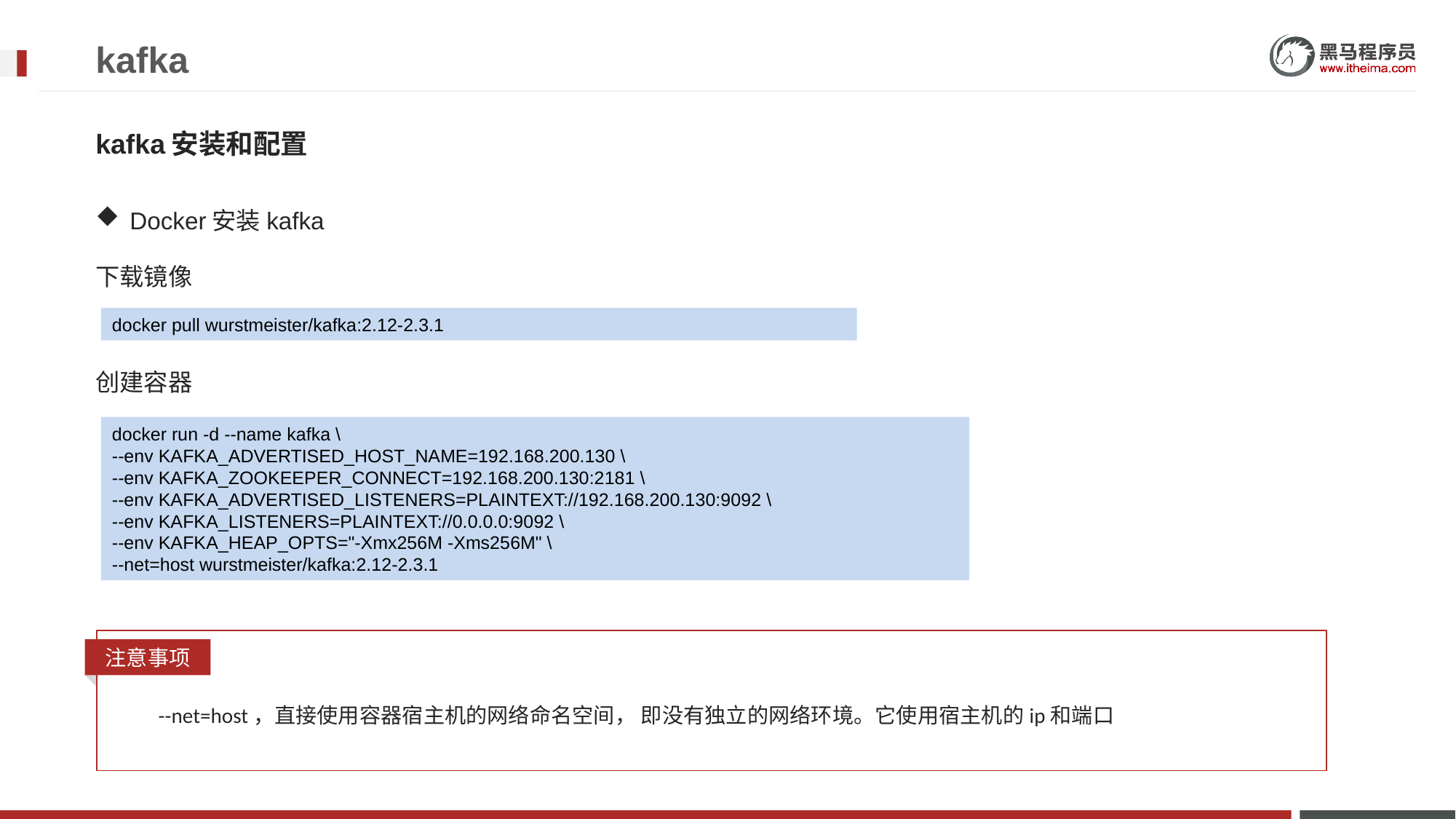

# kafka
kafka安装和配置
Docker安装kafka
下载镜像
docker pull wurstmeister/kafka:2.12-2.3.1
创建容器
docker run -d --name kafka \
--env KAFKA_ADVERTISED_HOST_NAME=192.168.200.130 \
--env KAFKA_ZOOKEEPER_CONNECT=192.168.200.130:2181 \
--env KAFKA_ADVERTISED_LISTENERS=PLAINTEXT://192.168.200.130:9092 \
--env KAFKA_LISTENERS=PLAINTEXT://0.0.0.0:9092 \
--env KAFKA_HEAP_OPTS="-Xmx256M -Xms256M" \
--net=host wurstmeister/kafka:2.12-2.3.1

注意事项

--net=host，直接使用容器宿主机的网络命名空间， 即没有独立的网络环境。它使用宿主机的ip和端口